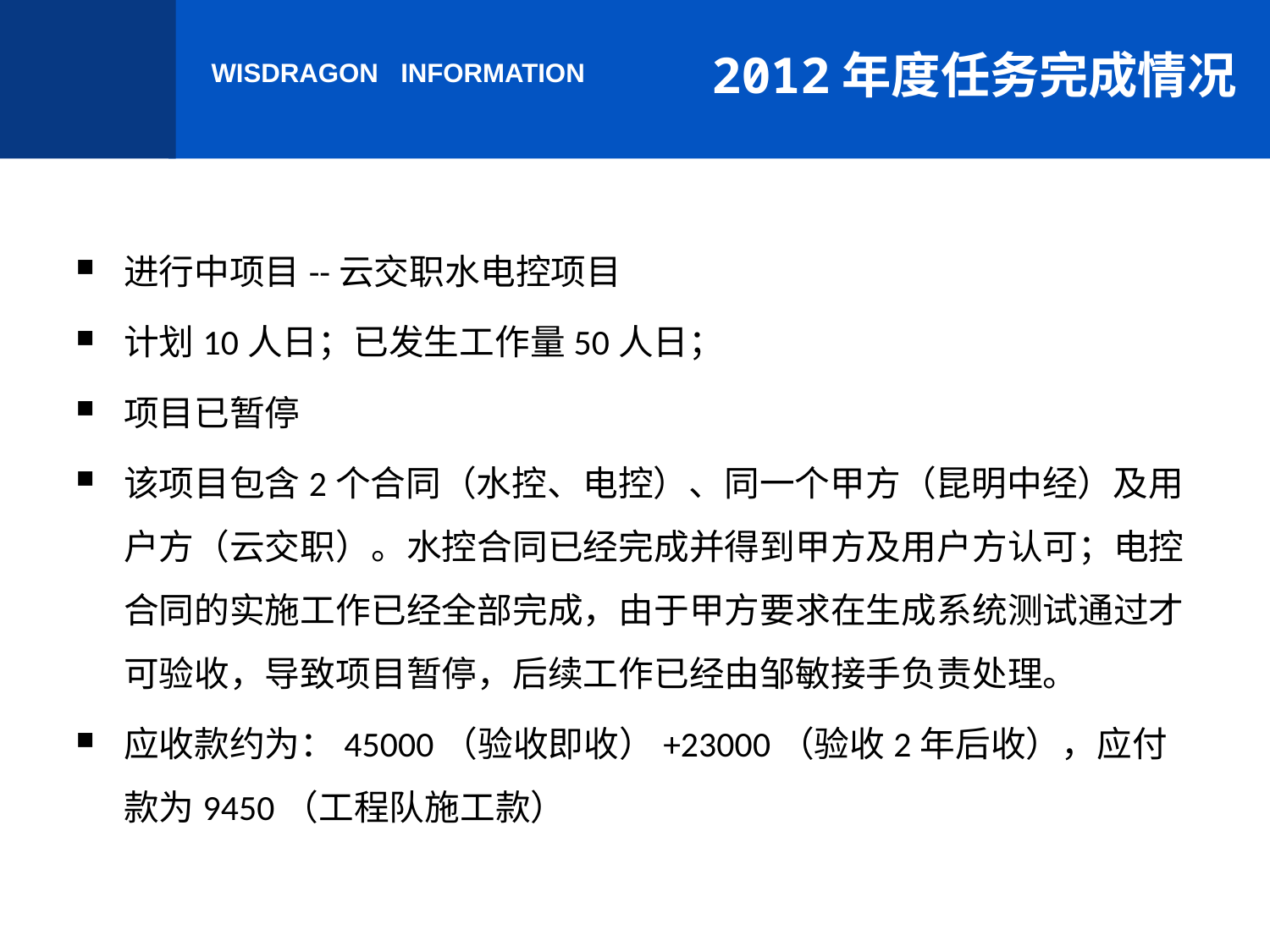

2012年度任务完成情况
进行中项目--云交职水电控项目
计划10人日；已发生工作量50人日；
项目已暂停
该项目包含2个合同（水控、电控）、同一个甲方（昆明中经）及用户方（云交职）。水控合同已经完成并得到甲方及用户方认可；电控合同的实施工作已经全部完成，由于甲方要求在生成系统测试通过才可验收，导致项目暂停，后续工作已经由邹敏接手负责处理。
应收款约为：45000（验收即收）+23000（验收2年后收），应付款为9450（工程队施工款）